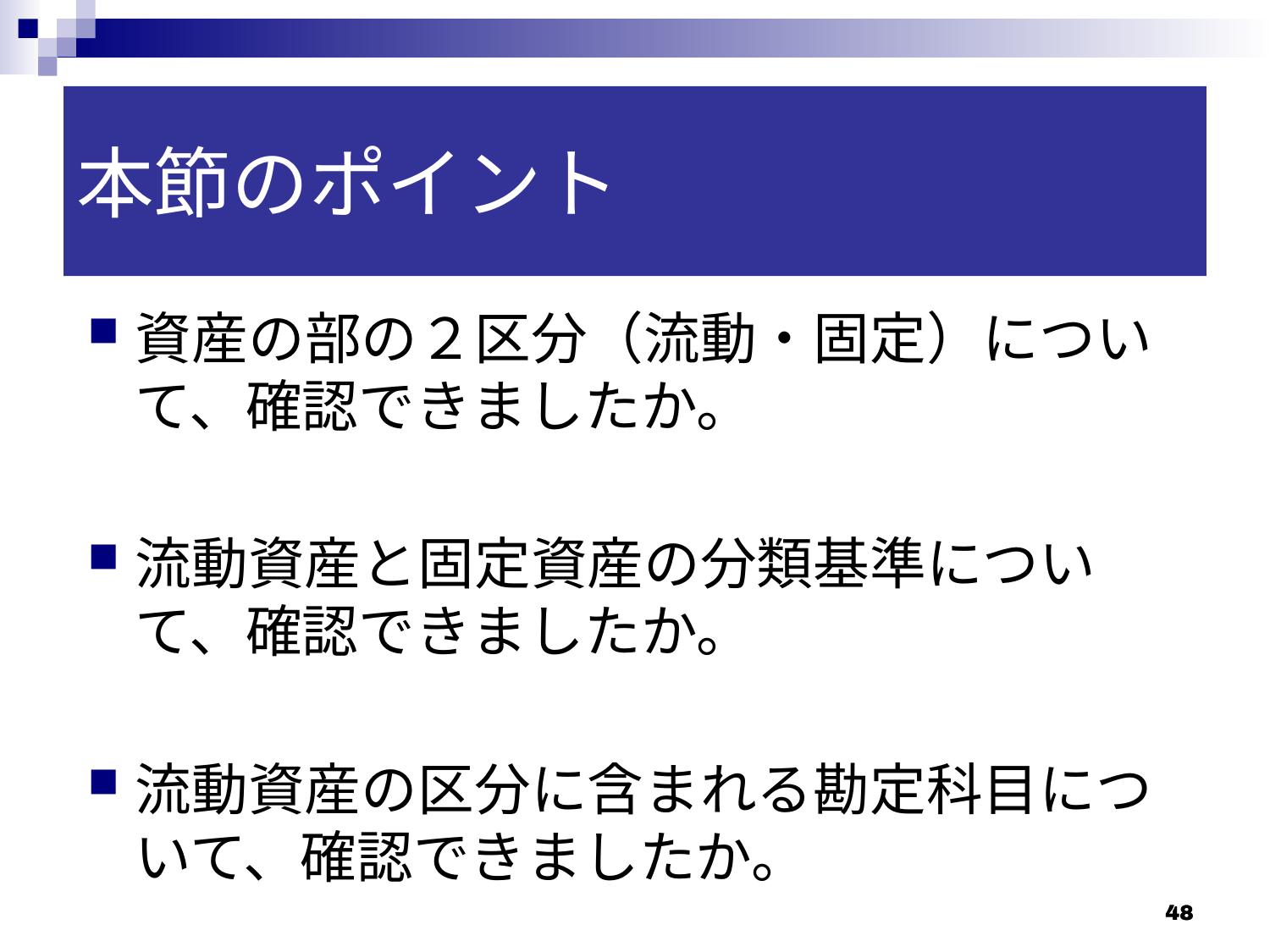

本節のポイント
資産の部の２区分（流動・固定）について、確認できましたか。

流動資産と固定資産の分類基準について、確認できましたか。

流動資産の区分に含まれる勘定科目について、確認できましたか。
48
48